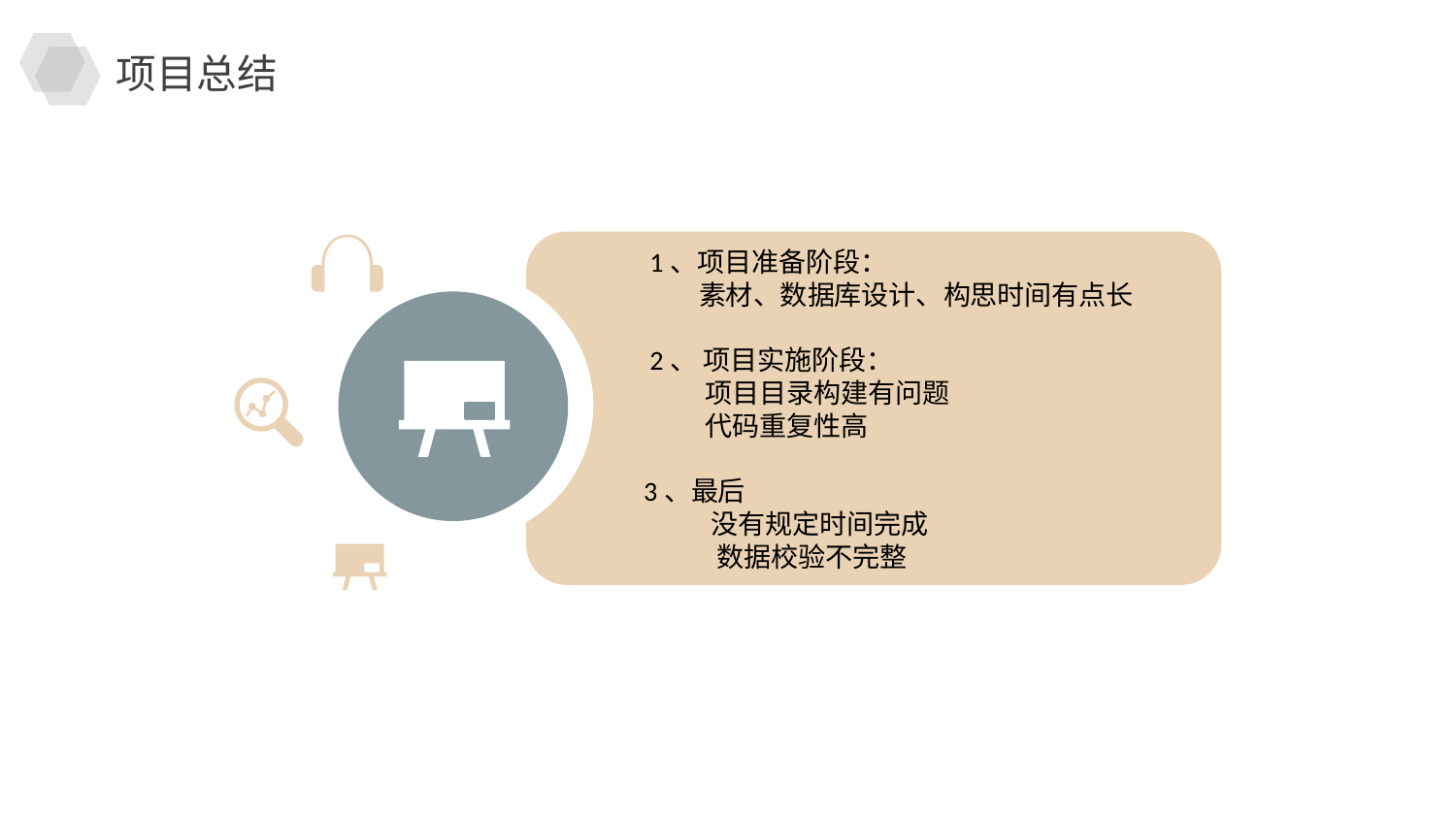

项目总结

 1、项目准备阶段：
        素材、数据库设计、构思时间有点长

 2、 项目实施阶段：
         项目目录构建有问题
         代码重复性高

3、最后
          没有规定时间完成
           数据校验不完整